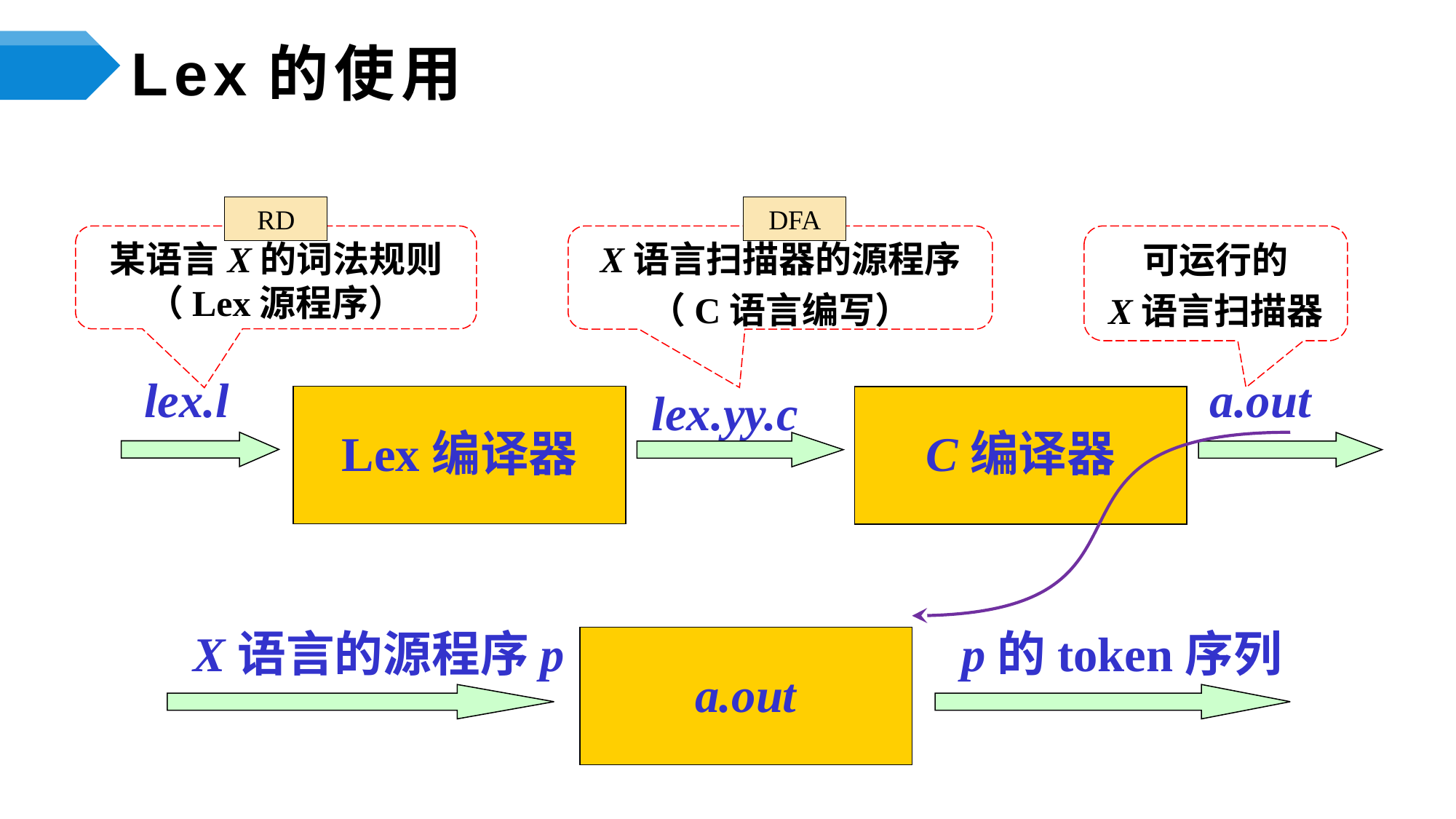

# Lex的使用
RD
DFA
X语言扫描器的源程序
（C语言编写）
某语言X的词法规则（Lex源程序）
可运行的
X语言扫描器
a.out

C编译器

lex.l
lex.yy.c

Lex编译器

X语言的源程序p
p的token序列

a.out